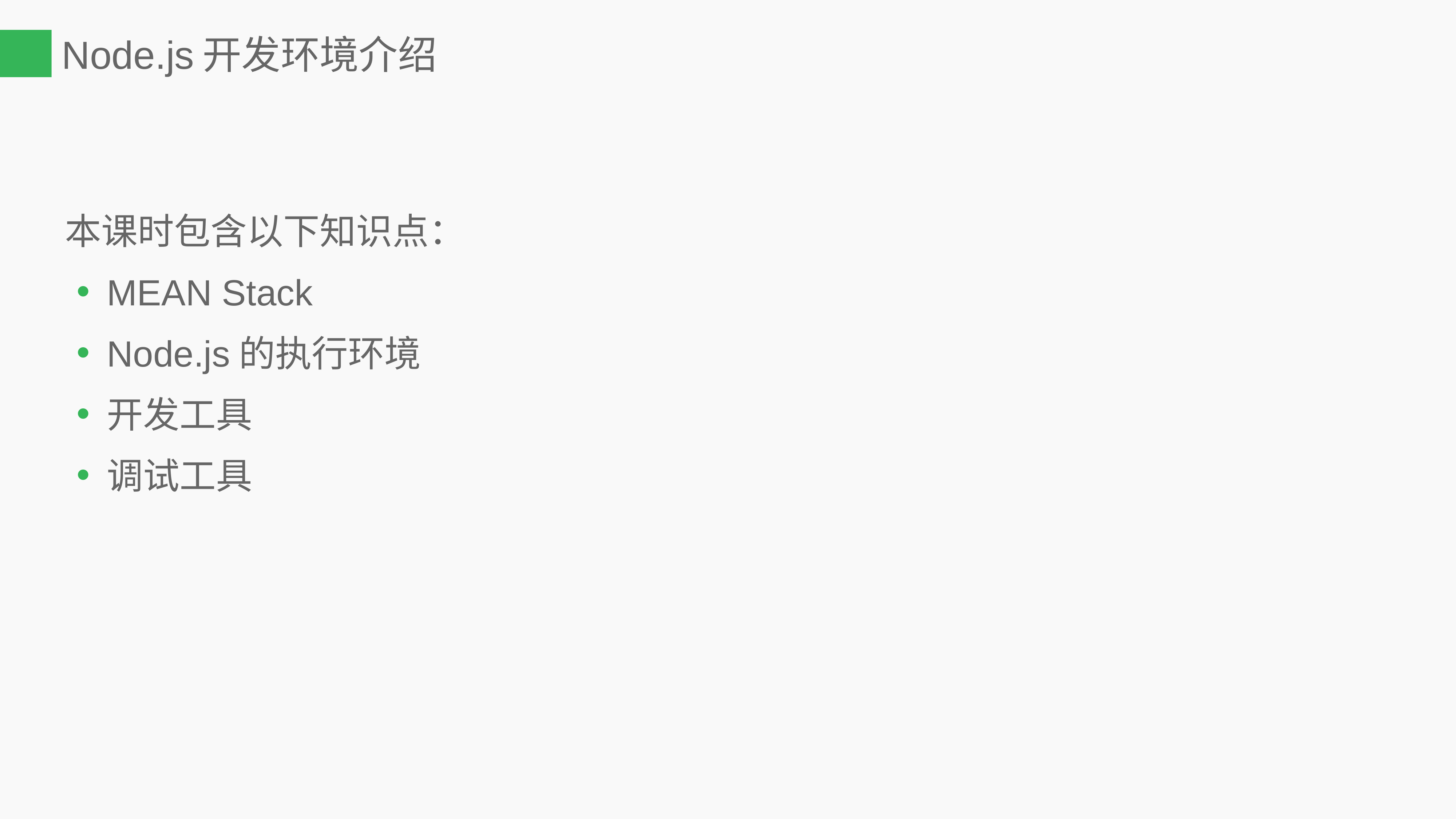

# Node.js开发环境介绍
本课时包含以下知识点：
MEAN Stack
Node.js的执行环境
开发工具
调试工具